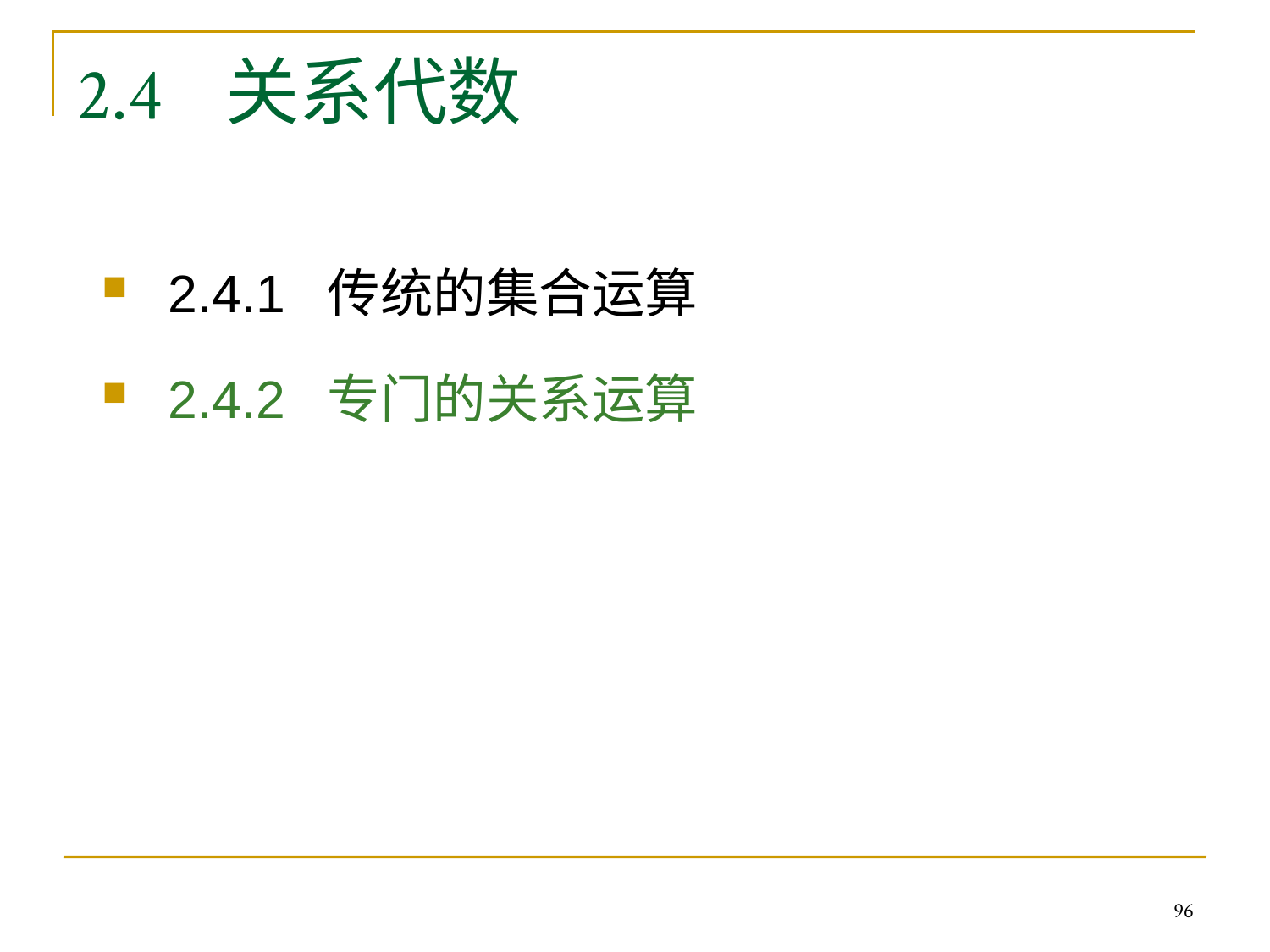

# 2.4 关系代数
2.4.1  传统的集合运算
2.4.2  专门的关系运算
96